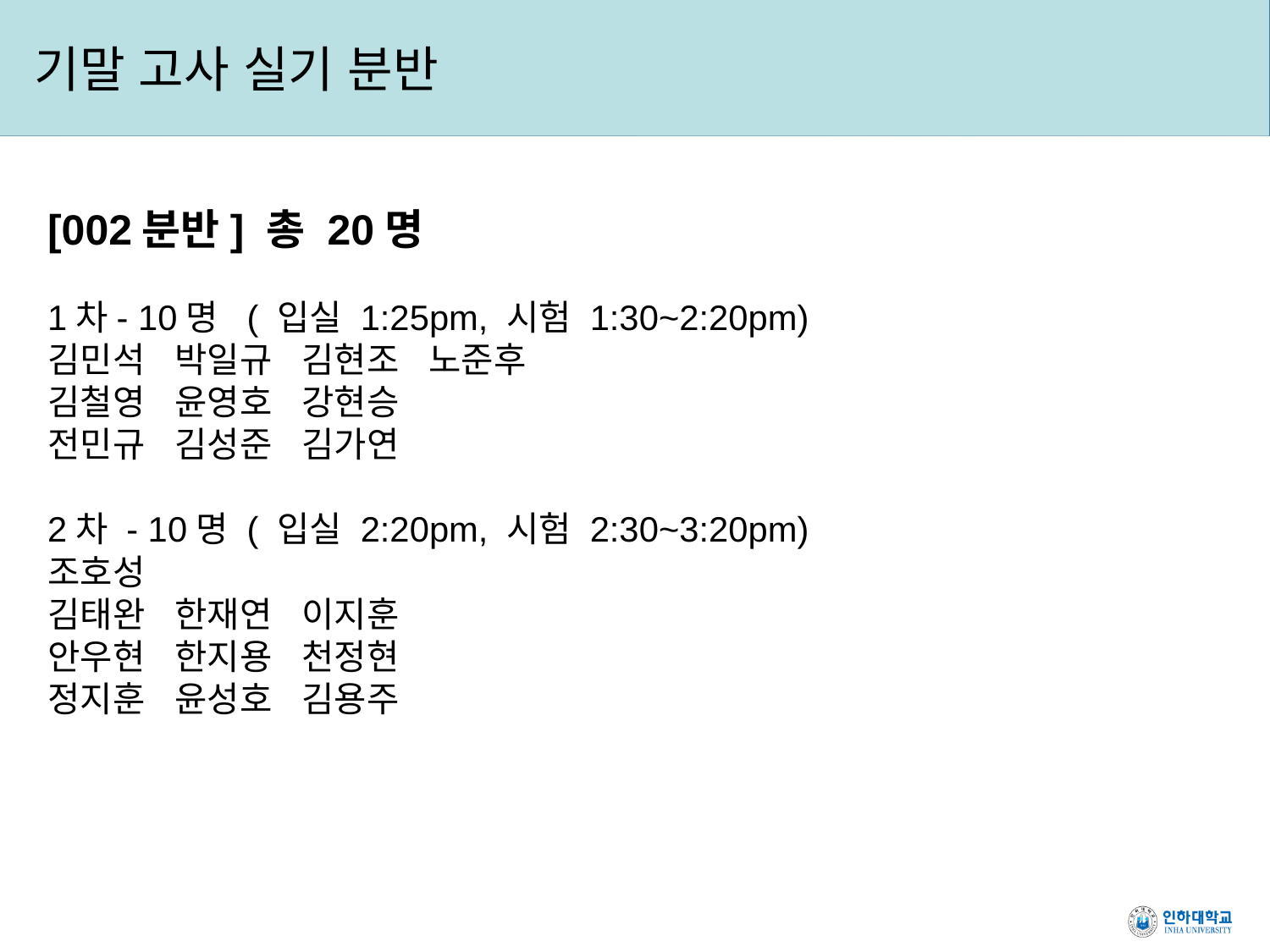

기말 고사 실기 분반
[002분반] 총 20명

1차- 10명  ( 입실 1:25pm, 시험 1:30~2:20pm)
김민석	박일규	김현조	노준후
김철영	윤영호	강현승
전민규	김성준	김가연

2차 - 10명 ( 입실 2:20pm, 시험 2:30~3:20pm)
조호성
김태완	한재연	이지훈
안우현	한지용	천정현
정지훈	윤성호	김용주